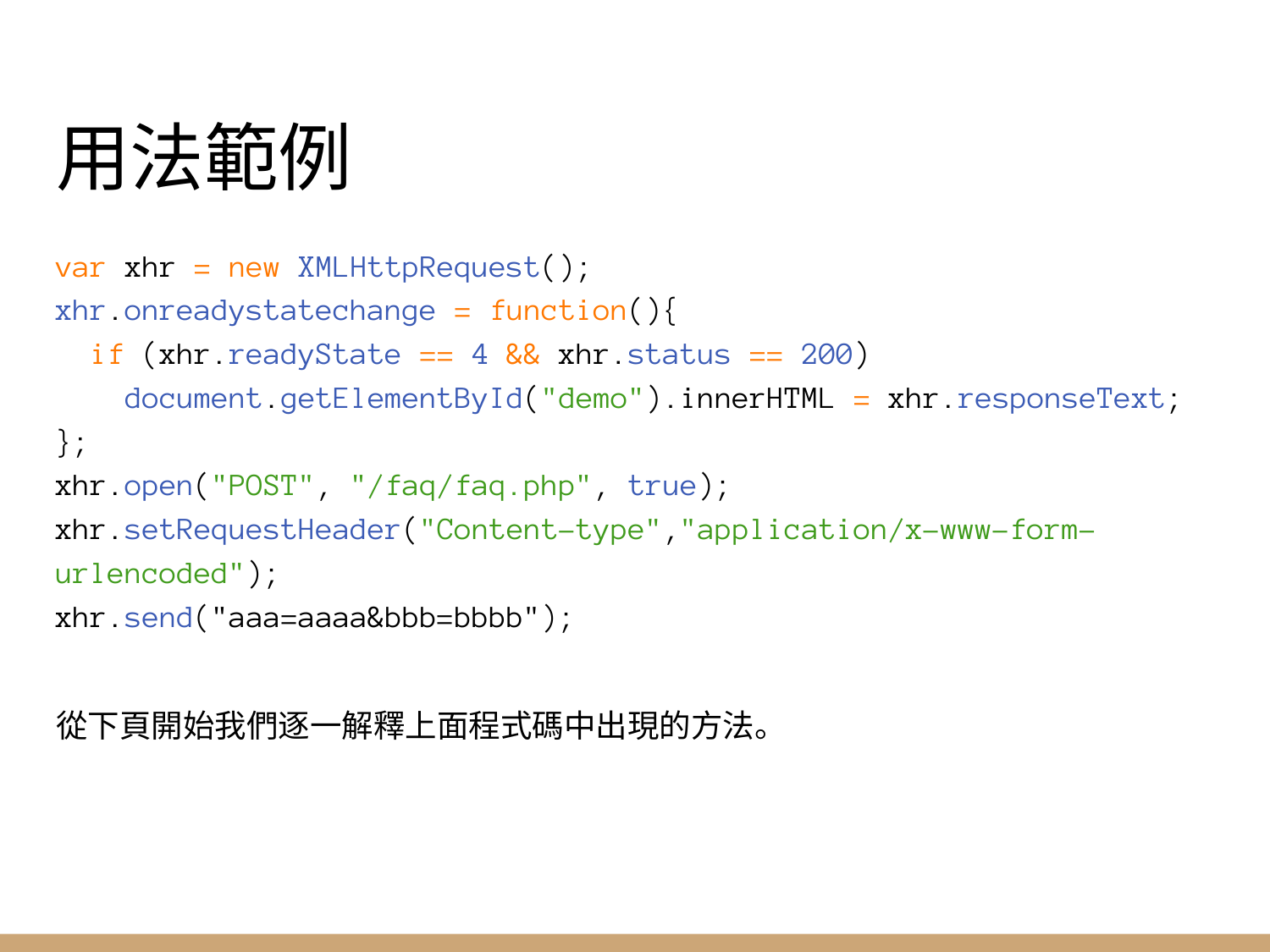

# 用法範例
var xhr = new XMLHttpRequest();
xhr.onreadystatechange = function(){
  if (xhr.readyState == 4 && xhr.status == 200)
    document.getElementById("demo").innerHTML = xhr.responseText;
};
xhr.open("POST", "/faq/faq.php", true);
xhr.setRequestHeader("Content-type","application/x-www-form-urlencoded");
xhr.send("aaa=aaaa&bbb=bbbb");
從下頁開始我們逐一解釋上面程式碼中出現的方法。